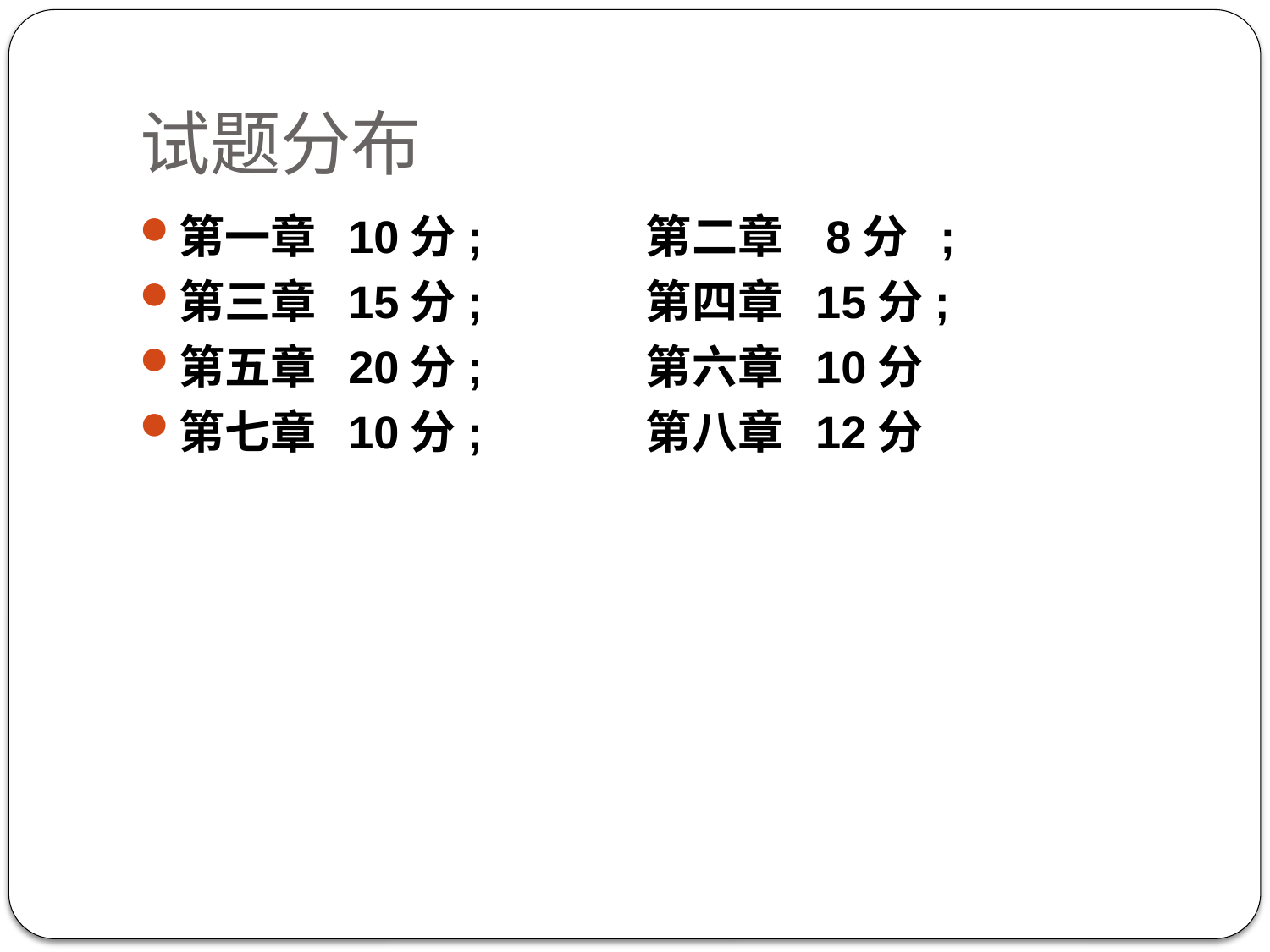

# 试题分布
第一章  10分;            第二章   8分  ;
第三章  15分;            第四章  15分;
第五章  20分;            第六章  10分
第七章  10分;            第八章  12分